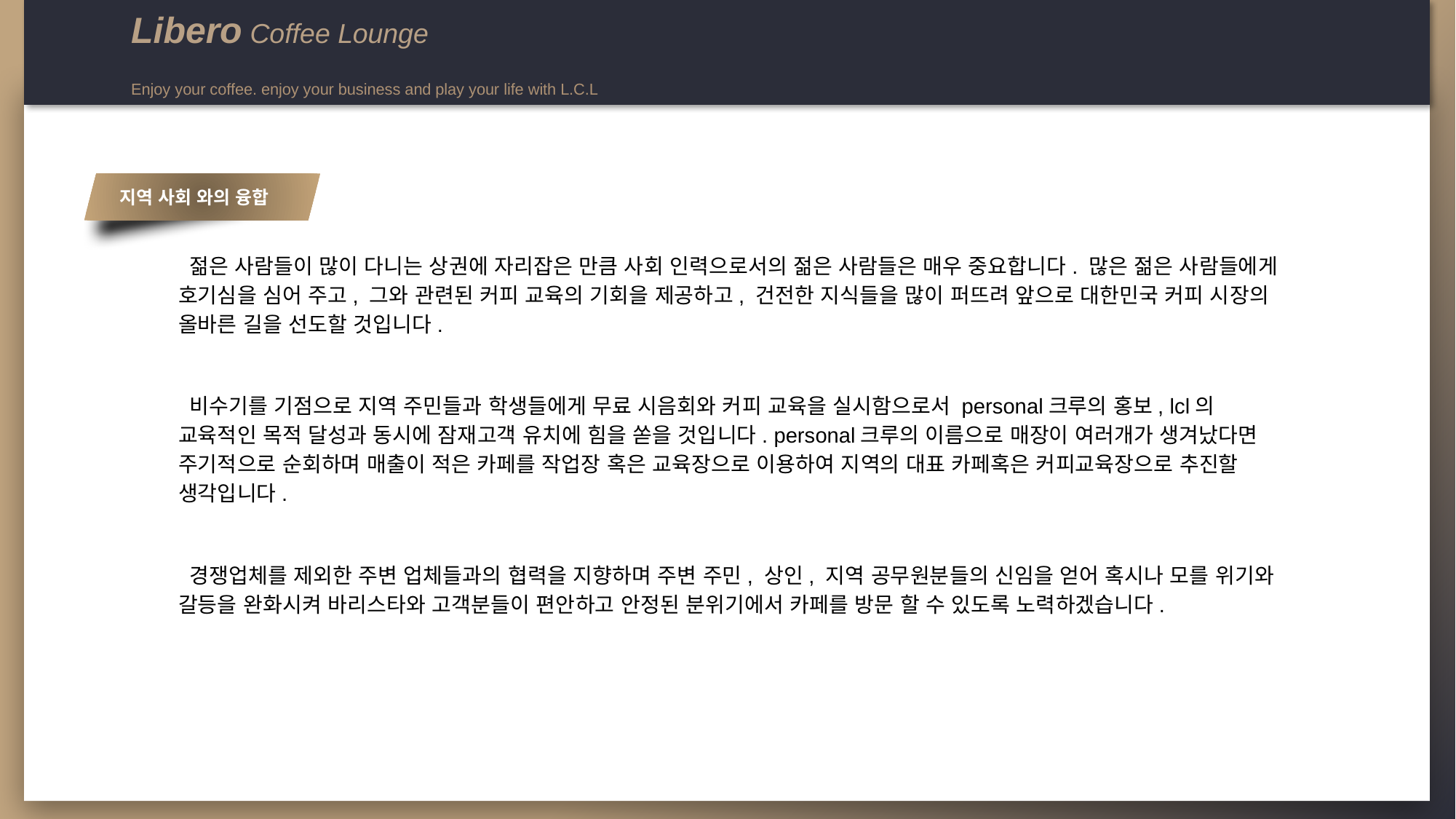

Libero Coffee Lounge
Enjoy your coffee. enjoy your business and play your life with L.C.L

지역 사회 와의 융합

 젊은 사람들이 많이 다니는 상권에 자리잡은 만큼 사회 인력으로서의 젊은 사람들은 매우 중요합니다. 많은 젊은 사람들에게 호기심을 심어 주고, 그와 관련된 커피 교육의 기회을 제공하고, 건전한 지식들을 많이 퍼뜨려 앞으로 대한민국 커피 시장의 올바른 길을 선도할 것입니다.

 비수기를 기점으로 지역 주민들과 학생들에게 무료 시음회와 커피 교육을 실시함으로서 personal크루의 홍보, lcl의 교육적인 목적 달성과 동시에 잠재고객 유치에 힘을 쏟을 것입니다. personal크루의 이름으로 매장이 여러개가 생겨났다면 주기적으로 순회하며 매출이 적은 카페를 작업장 혹은 교육장으로 이용하여 지역의 대표 카페혹은 커피교육장으로 추진할 생각입니다.

 경쟁업체를 제외한 주변 업체들과의 협력을 지향하며 주변 주민, 상인, 지역 공무원분들의 신임을 얻어 혹시나 모를 위기와 갈등을 완화시켜 바리스타와 고객분들이 편안하고 안정된 분위기에서 카페를 방문 할 수 있도록 노력하겠습니다.